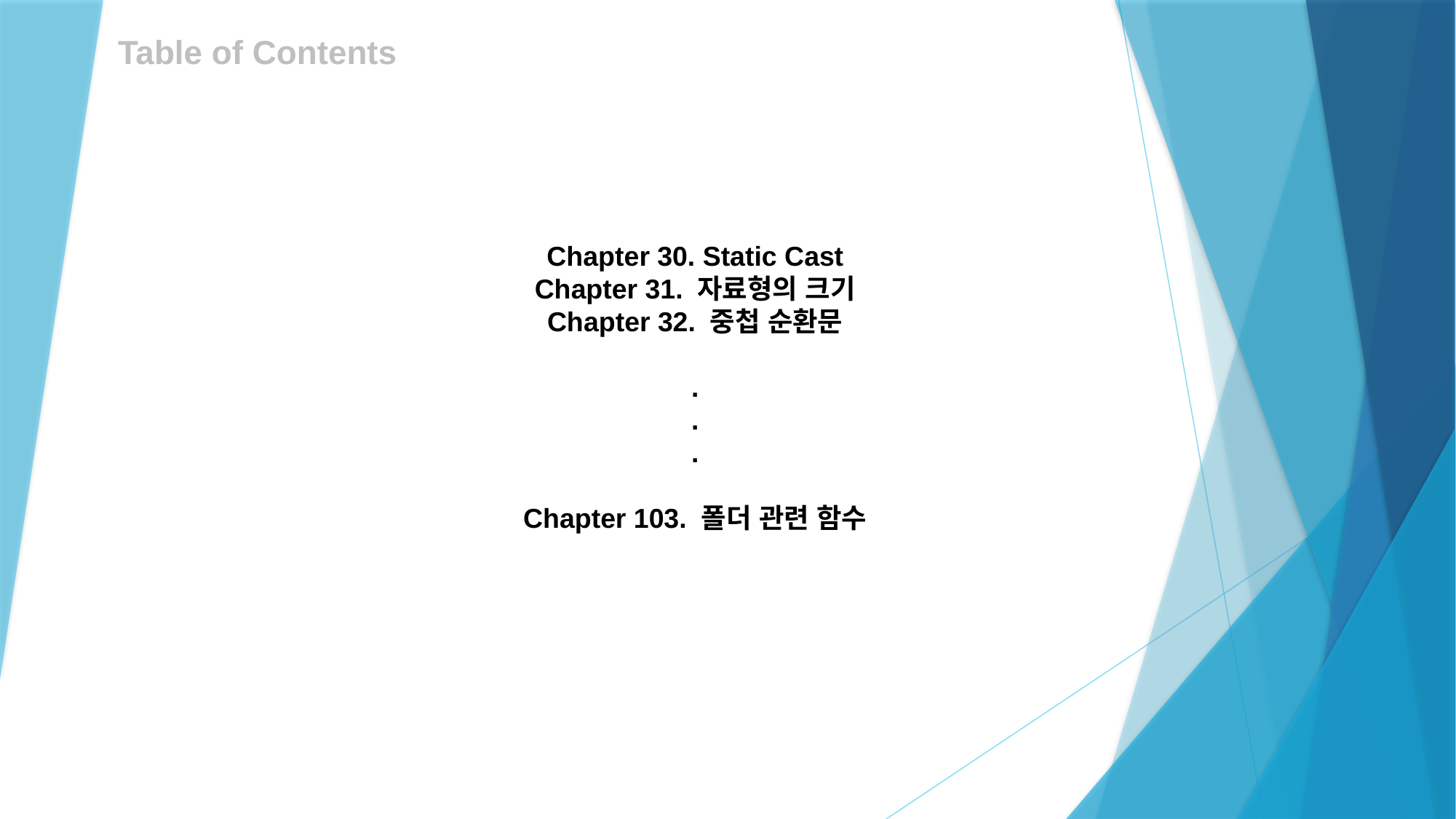

Table of Contents
Chapter 30. Static Cast
Chapter 31. 자료형의 크기
Chapter 32. 중첩 순환문

.
.
.

Chapter 103. 폴더 관련 함수